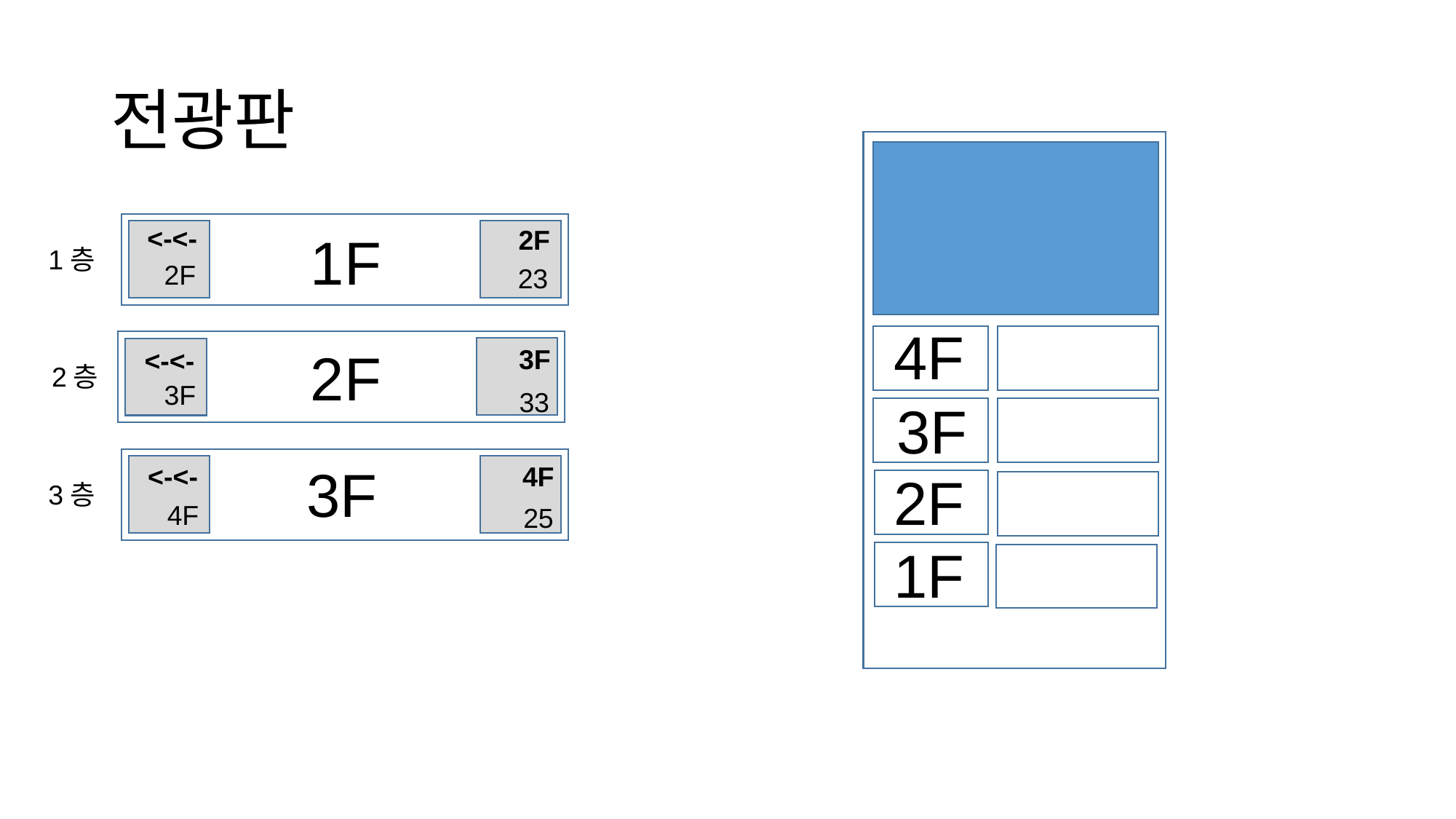

# 전광판

<-<-
2F
1F

1층
2F
23
4F

2F
3F
<-<-

2층
3F
33
3F

3F
<-<-
4F

2F

3층
4F
25
1F